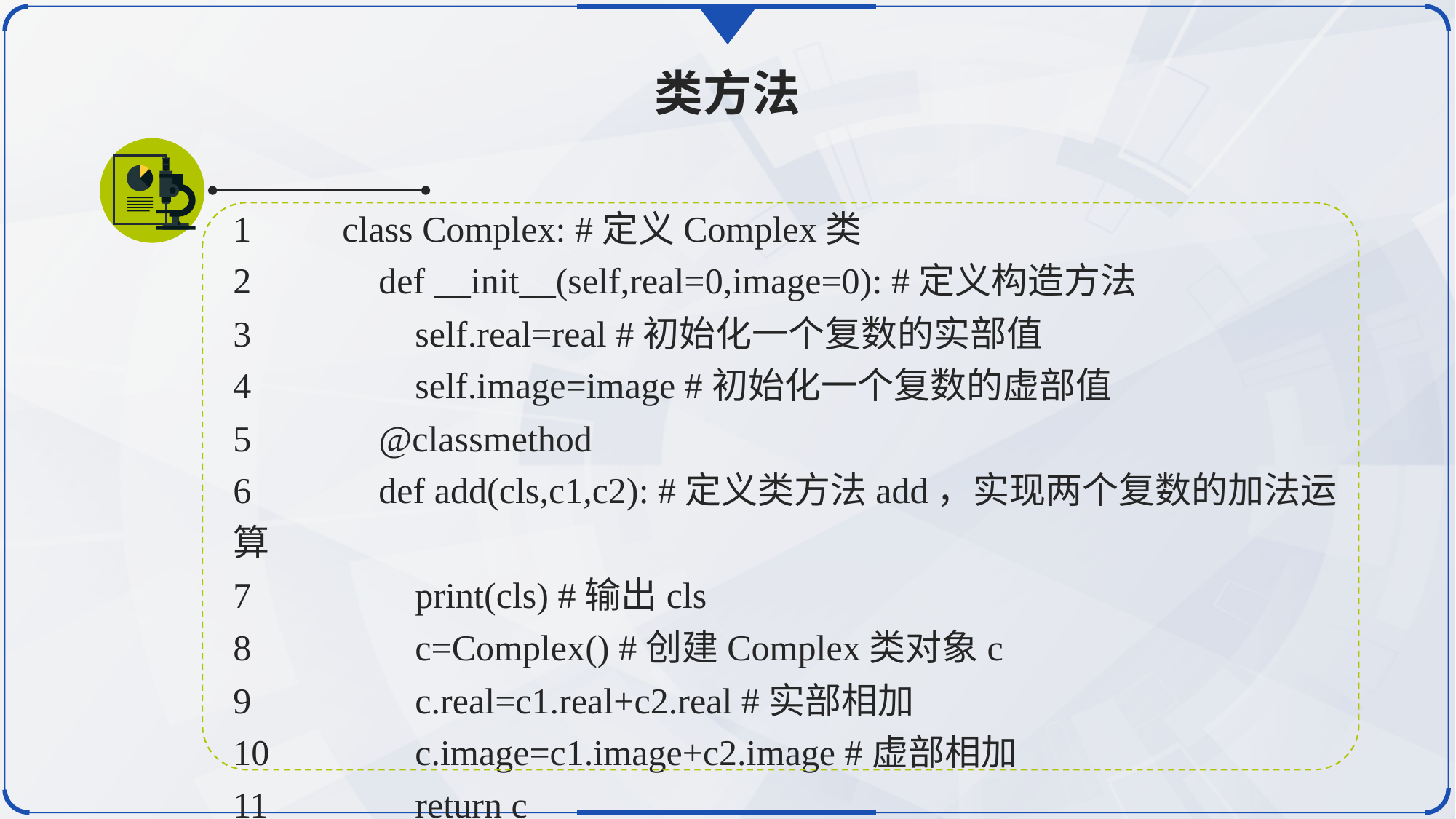

类方法

1	class Complex: #定义Complex类
2	    def __init__(self,real=0,image=0): #定义构造方法
3	        self.real=real #初始化一个复数的实部值
4	        self.image=image #初始化一个复数的虚部值
5	    @classmethod
6	    def add(cls,c1,c2): #定义类方法add，实现两个复数的加法运算
7	        print(cls) #输出cls
8	        c=Complex() #创建Complex类对象c
9	        c.real=c1.real+c2.real #实部相加
10	        c.image=c1.image+c2.image #虚部相加
11	        return c